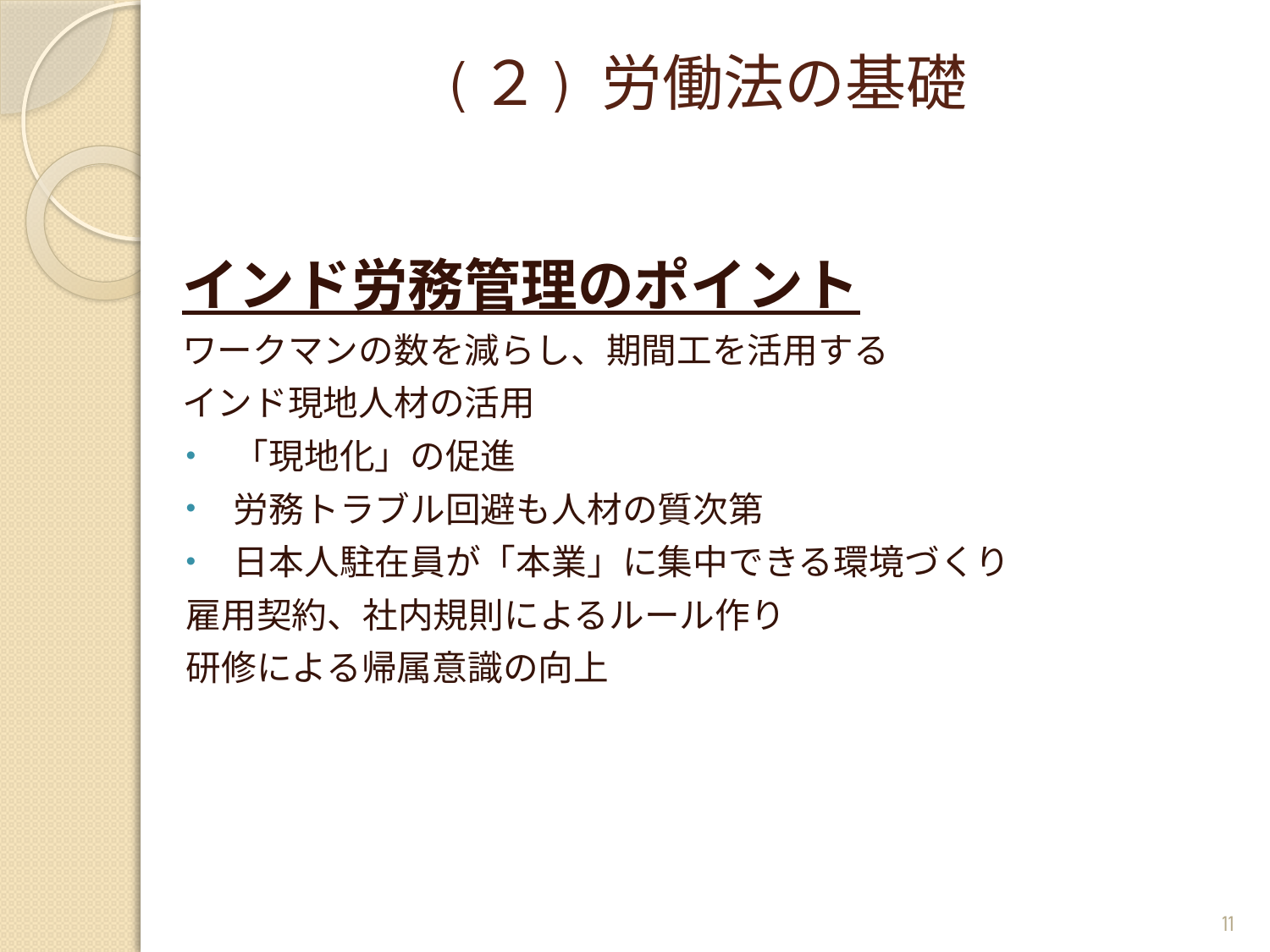

# (２) 労働法の基礎
インド労務管理のポイント
ワークマンの数を減らし、期間工を活用する
インド現地人材の活用
「現地化」の促進
労務トラブル回避も人材の質次第
日本人駐在員が「本業」に集中できる環境づくり
雇用契約、社内規則によるルール作り
研修による帰属意識の向上
11